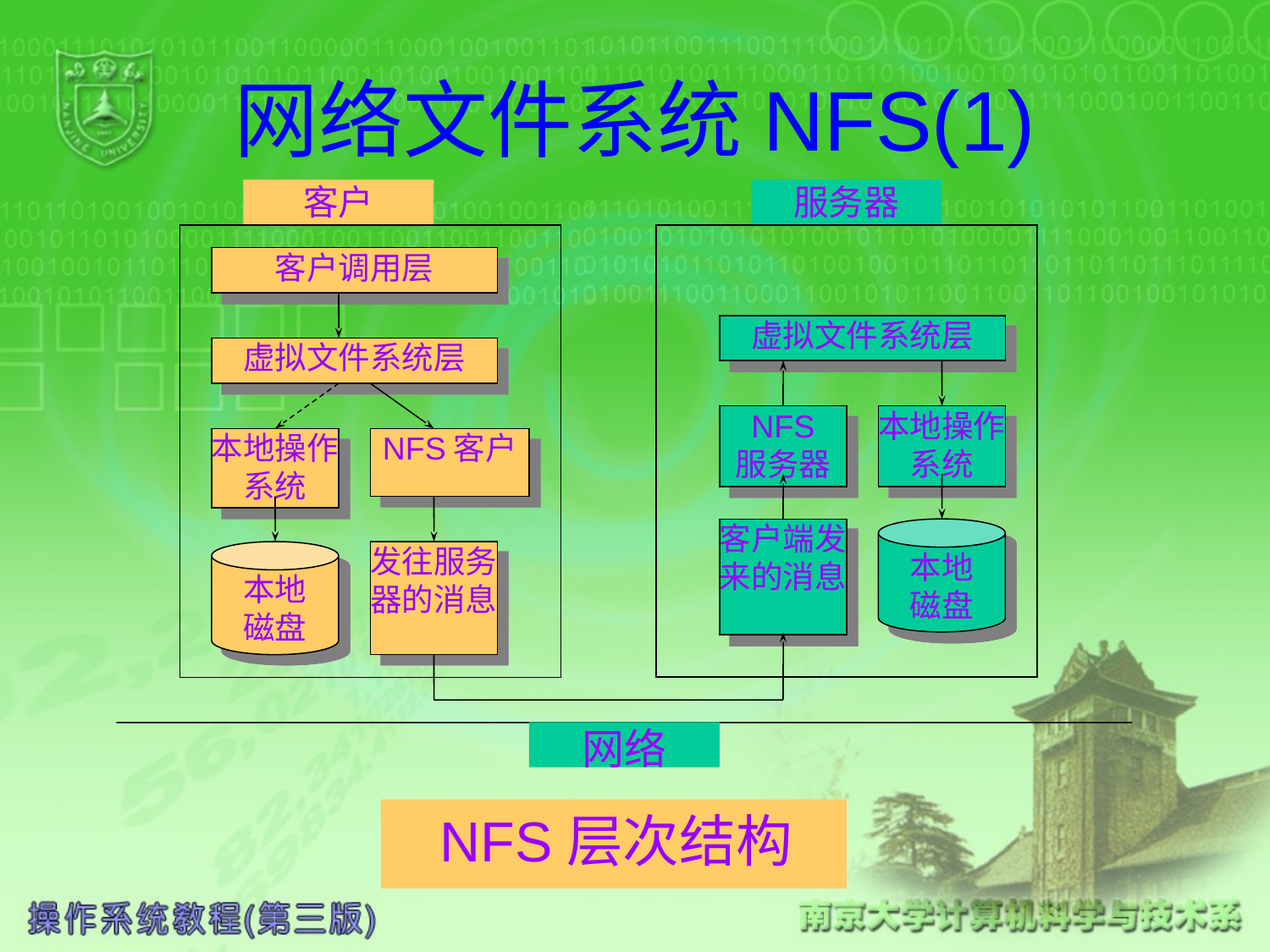

# 网络文件系统NFS(1)
客户
服务器

客户调用层

虚拟文件系统层
虚拟文件系统层

NFS
服务器
本地操作系统
本地操作系统
NFS客户

客户端发来的消息
本地
磁盘
本地
磁盘
发往服务器的消息

网络
 NFS层次结构